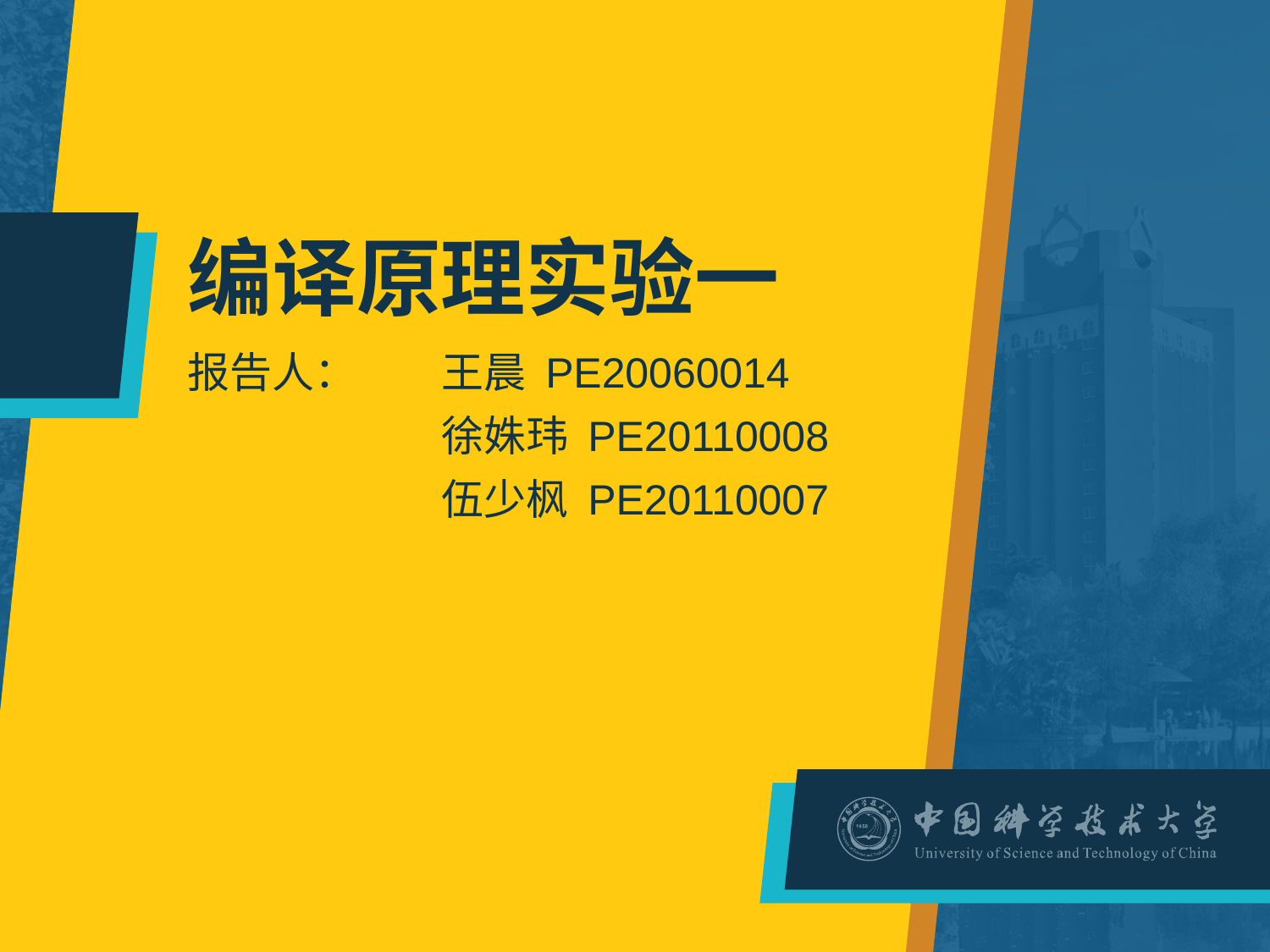

# 编译原理实验一
报告人：	王晨 PE20060014
		徐姝玮 PE20110008
		伍少枫 PE20110007